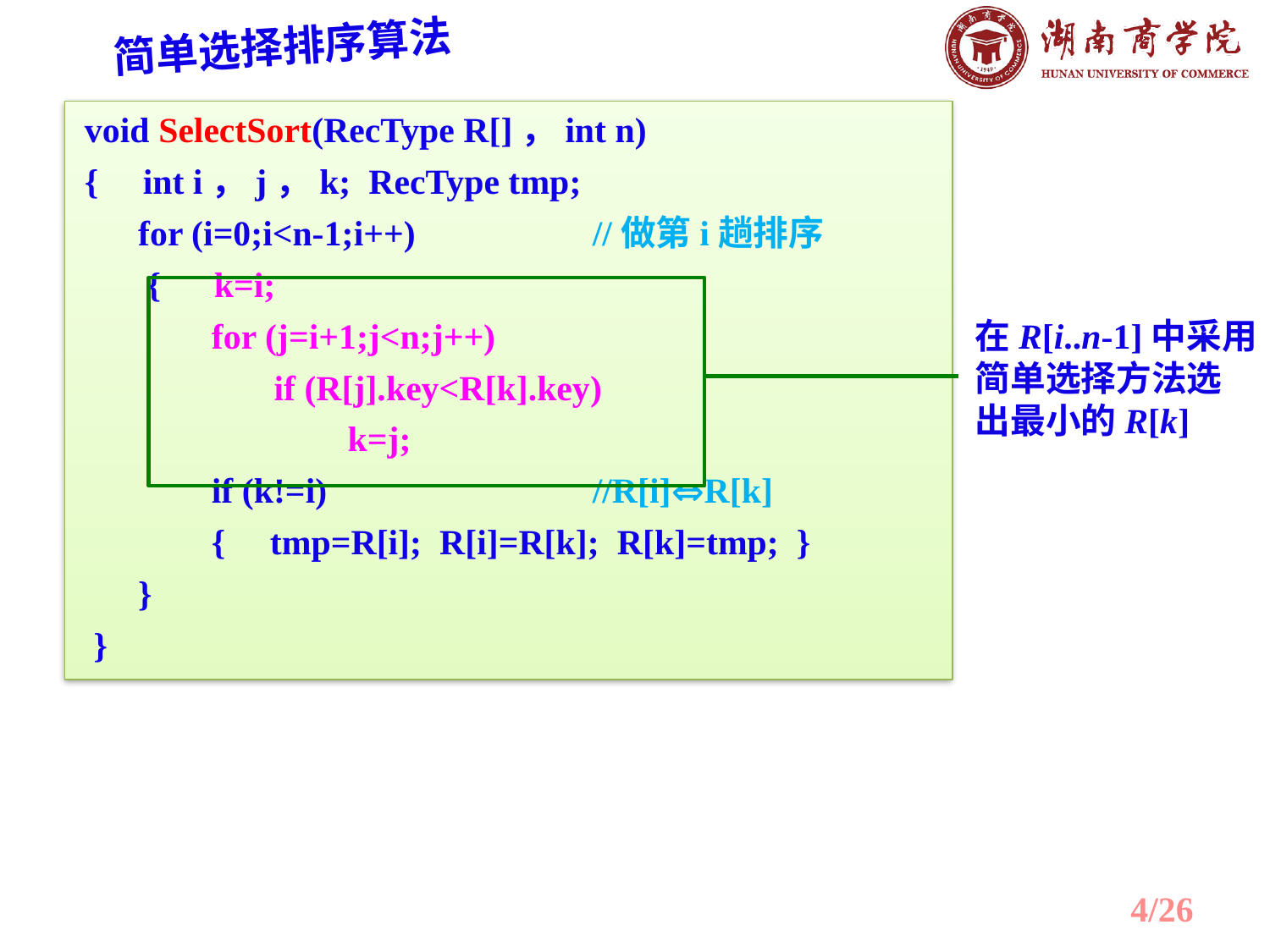

简单选择排序算法
void SelectSort(RecType R[]，int n)
{     int i，j，k;  RecType tmp;
      for (i=0;i<n-1;i++)   　	//做第i趟排序
       {      k=i;
	for (j=i+1;j<n;j++)
	       if (R[j].key<R[k].key)
	      　　k=j;
	if (k!=i)          　		//R[i]⇔R[k]
	{     tmp=R[i];  R[i]=R[k];  R[k]=tmp;  }
      }
 }

在R[i..n-1]中采用简单选择方法选出最小的R[k]
4/26